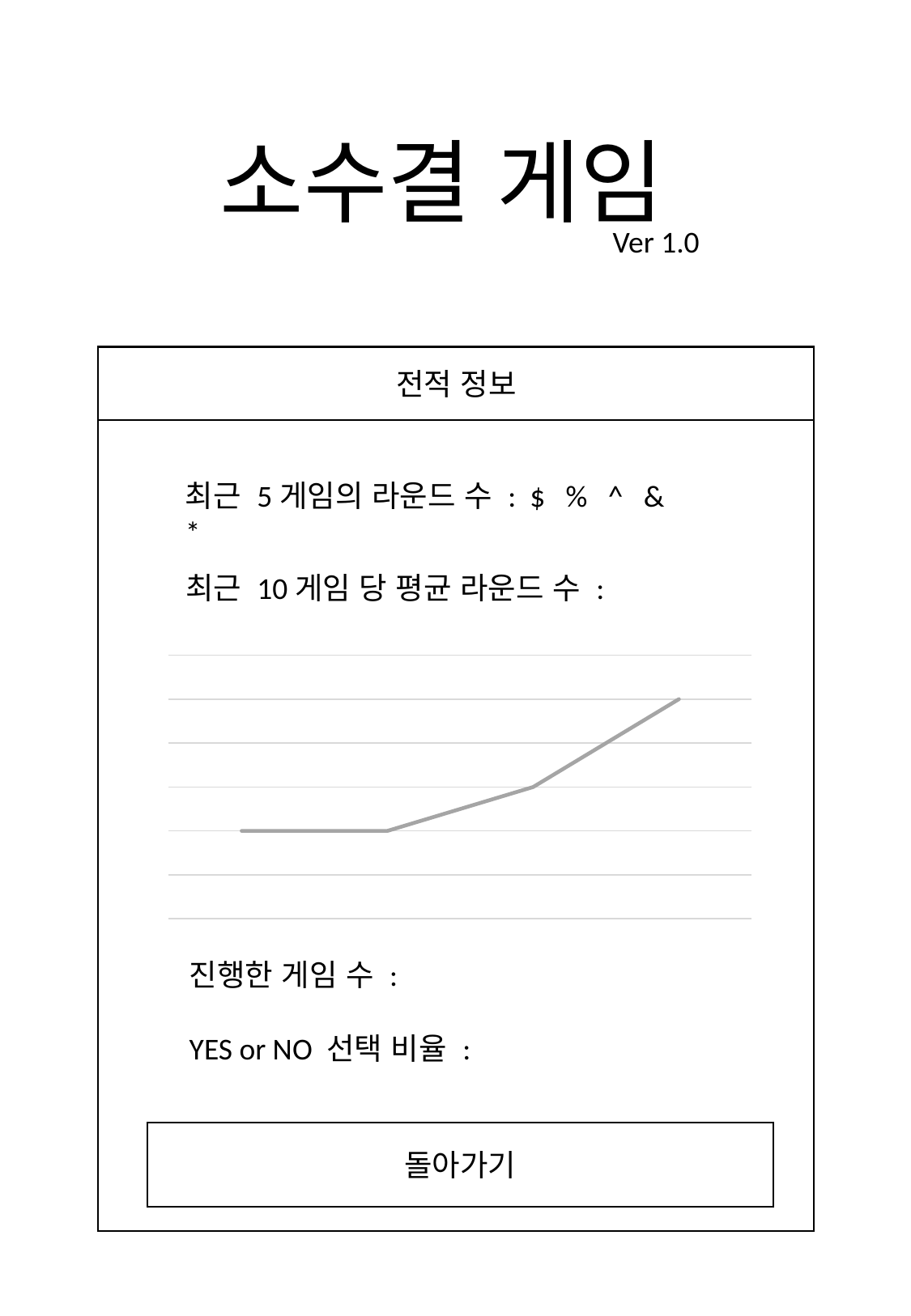

전적
소수결 게임
Ver 1.0
이 부분은 2가지 방안이 있음.
[ Slide 9와 같은 방안]
[ Slide 10과 같은 방안]

디자이너의 선택은?
전적 정보

최근 5게임의 라운드 수 :  $   %   ^   &   *
최근 10게임 당 평균 라운드 수 :

### Chart

| Category | 계열 3 |
|---|---|
| 항목 1 | 2.0 |
진행한 게임 수 :
YES or NO 선택 비율 :
돌아가기